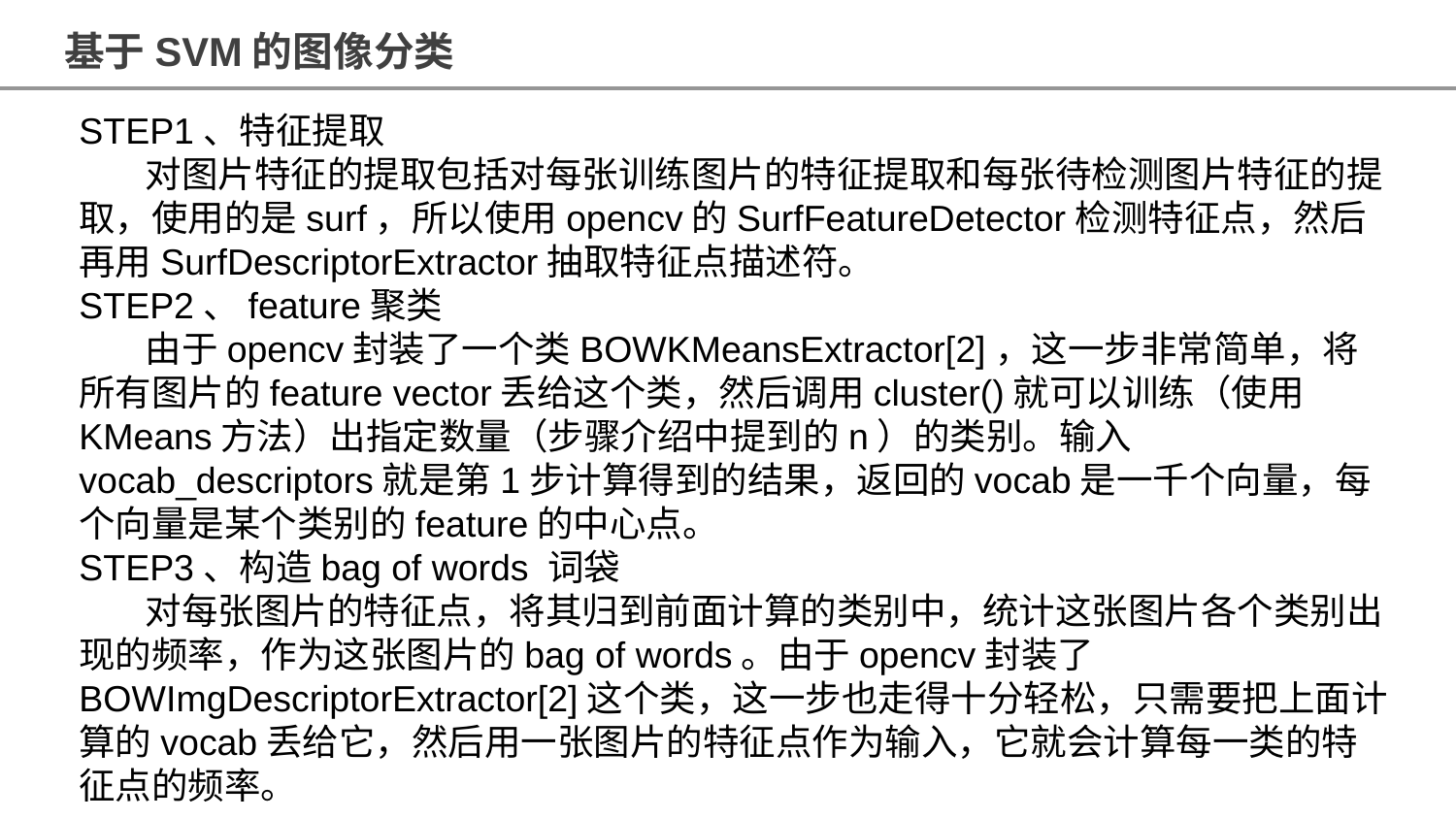

基于SVM的图像分类
STEP1、特征提取
       对图片特征的提取包括对每张训练图片的特征提取和每张待检测图片特征的提取，使用的是surf，所以使用opencv的SurfFeatureDetector检测特征点，然后再用SurfDescriptorExtractor抽取特征点描述符。
STEP2、feature聚类
       由于opencv封装了一个类BOWKMeansExtractor[2]，这一步非常简单，将所有图片的feature vector丢给这个类，然后调用cluster()就可以训练（使用KMeans方法）出指定数量（步骤介绍中提到的n）的类别。输入vocab_descriptors就是第1步计算得到的结果，返回的vocab是一千个向量，每个向量是某个类别的feature的中心点。
STEP3、构造bag of words 词袋
       对每张图片的特征点，将其归到前面计算的类别中，统计这张图片各个类别出现的频率，作为这张图片的bag of words。由于opencv封装了BOWImgDescriptorExtractor[2]这个类，这一步也走得十分轻松，只需要把上面计算的vocab丢给它，然后用一张图片的特征点作为输入，它就会计算每一类的特征点的频率。